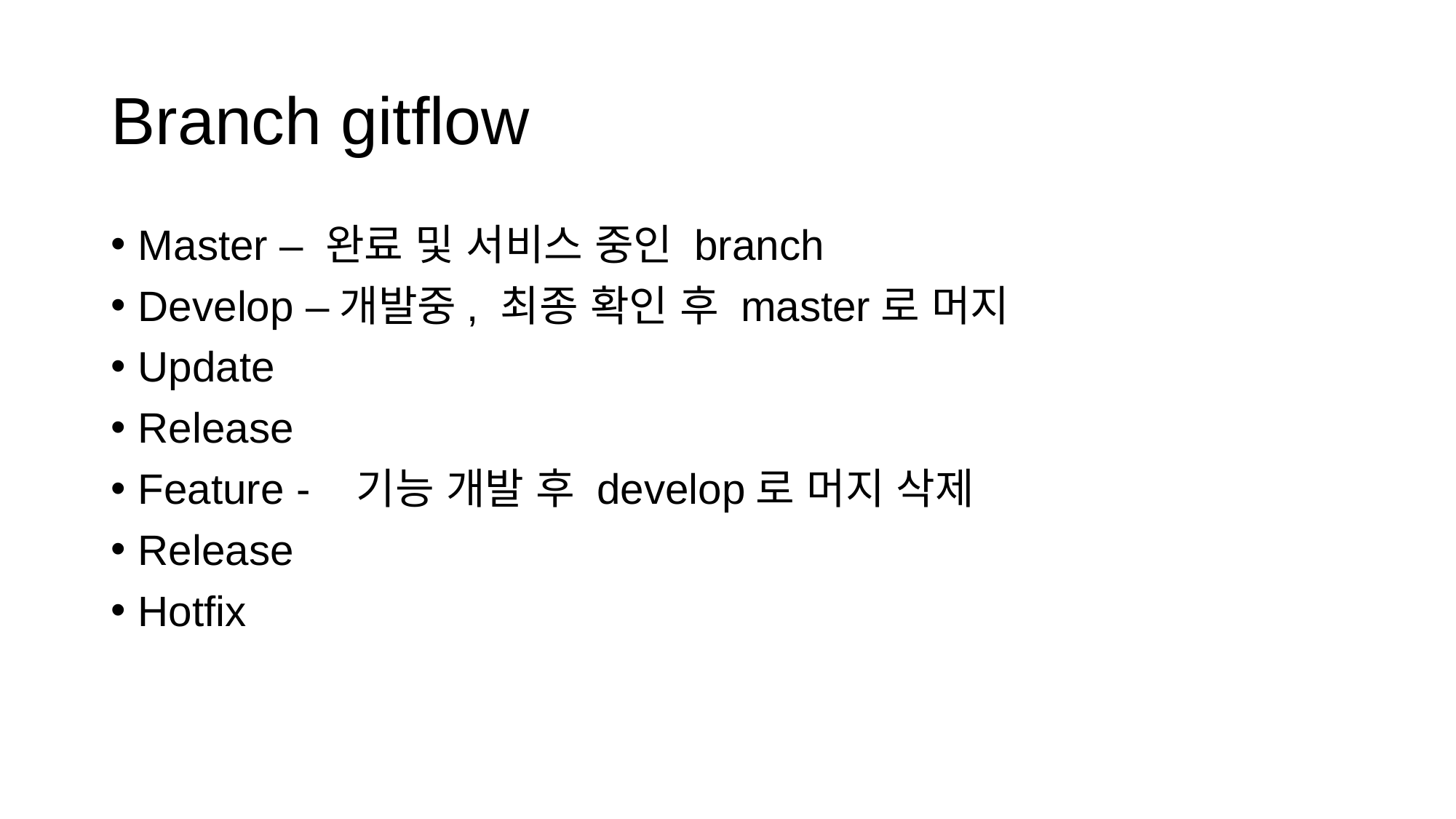

# Branch gitflow
Master – 완료 및 서비스 중인 branch
Develop –개발중, 최종 확인 후 master로 머지
Update
Release
Feature - 	기능 개발 후 develop로 머지 삭제
Release
Hotfix